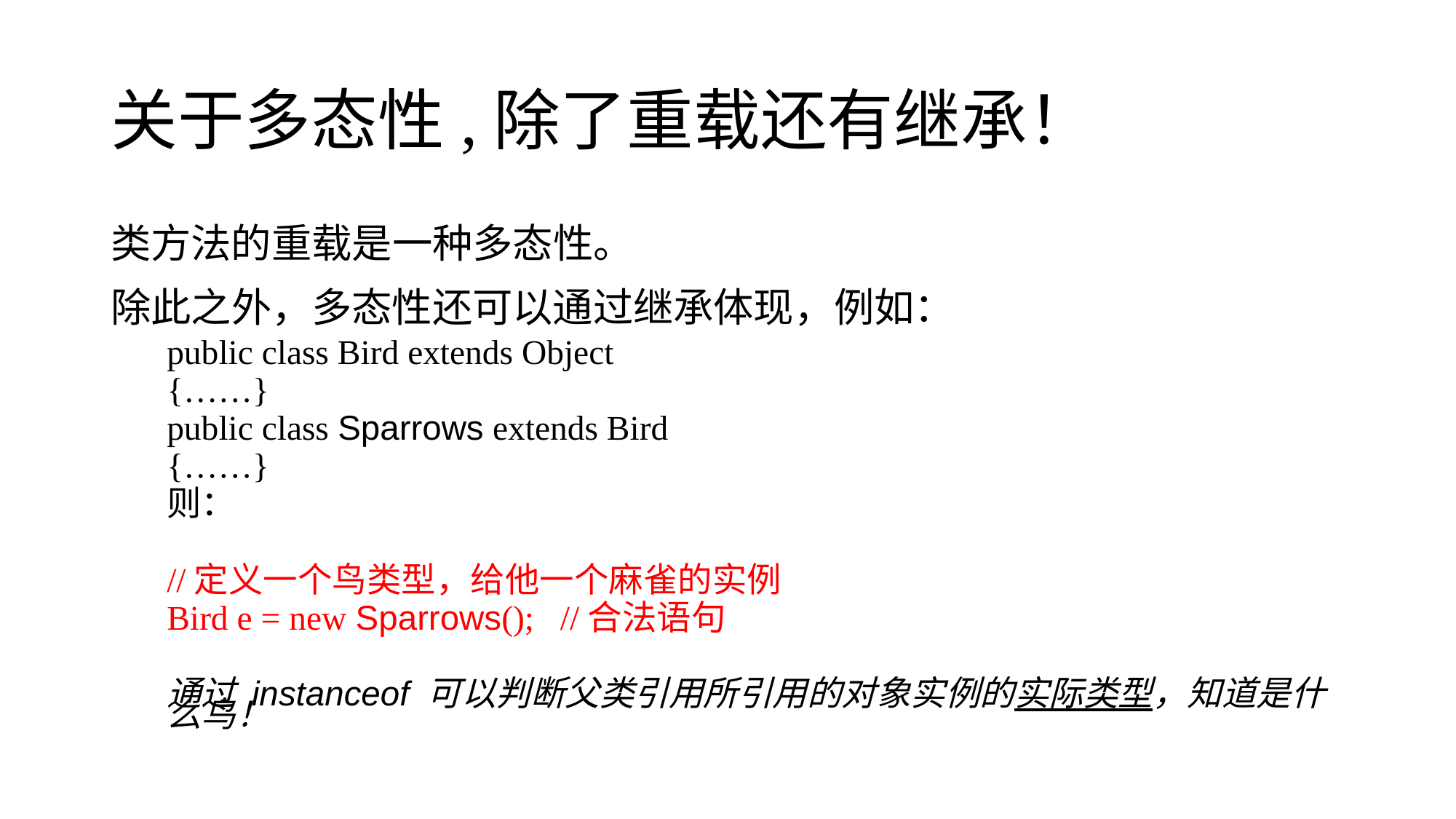

# 关于多态性,除了重载还有继承！
类方法的重载是一种多态性。
除此之外，多态性还可以通过继承体现，例如：
public class Bird extends Object
{……}
public class Sparrows extends Bird
{……}
则：

//定义一个鸟类型，给他一个麻雀的实例
Bird e = new Sparrows();   //合法语句

通过 instanceof 可以判断父类引用所引用的对象实例的实际类型，知道是什么鸟！